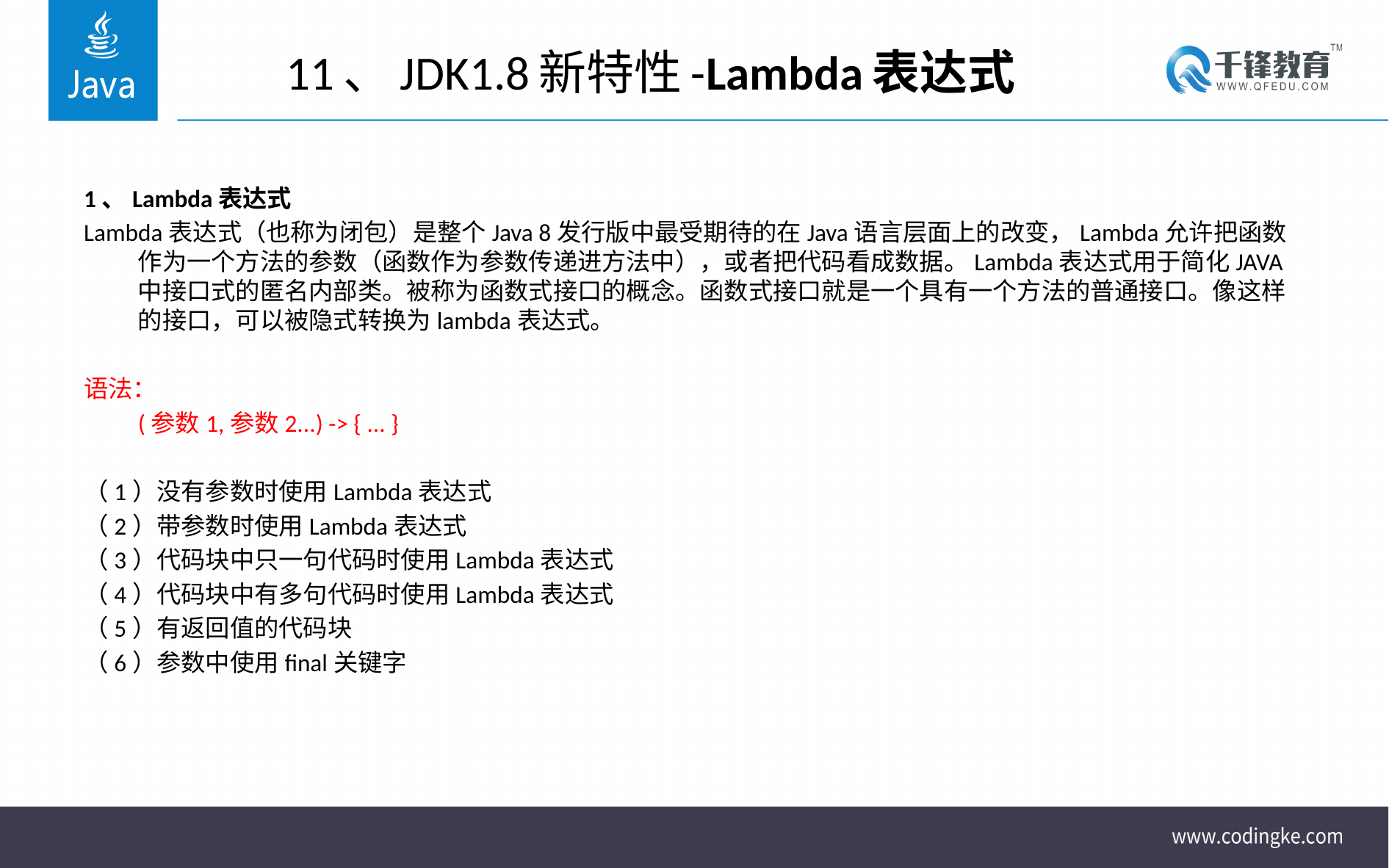

# 11、JDK1.8新特性-Lambda表达式
1、Lambda表达式
Lambda表达式（也称为闭包）是整个Java 8发行版中最受期待的在Java语言层面上的改变，Lambda允许把函数作为一个方法的参数（函数作为参数传递进方法中），或者把代码看成数据。Lambda表达式用于简化JAVA中接口式的匿名内部类。被称为函数式接口的概念。函数式接口就是一个具有一个方法的普通接口。像这样的接口，可以被隐式转换为lambda表达式。

语法：
	(参数1,参数2...) -> { ... }

（1）没有参数时使用Lambda表达式
（2）带参数时使用Lambda表达式
（3）代码块中只一句代码时使用Lambda表达式
（4）代码块中有多句代码时使用Lambda表达式
（5）有返回值的代码块
（6）参数中使用final关键字